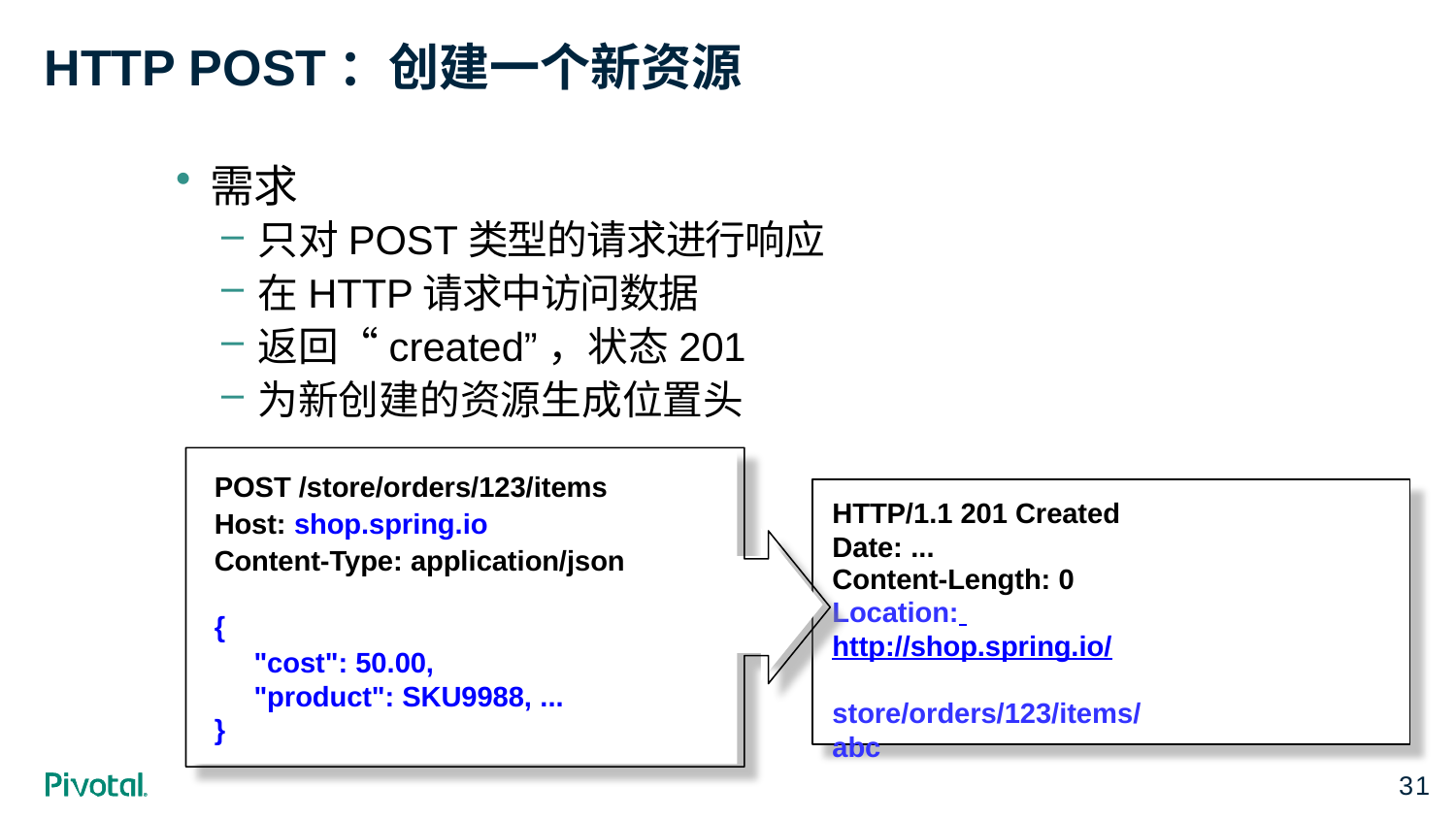

# HTTP POST：创建一个新资源
需求
只对POST类型的请求进行响应
在HTTP请求中访问数据
返回“created”，状态201
为新创建的资源生成位置头

POST /store/orders/123/items
Host: shop.spring.io
Content-Type: application/json

{
     "cost": 50.00,
     "product": SKU9988, ...
}

HTTP/1.1 201 Created  Date: ...
Content-Length: 0
Location: http://shop.spring.io/

store/orders/123/items/abc

31